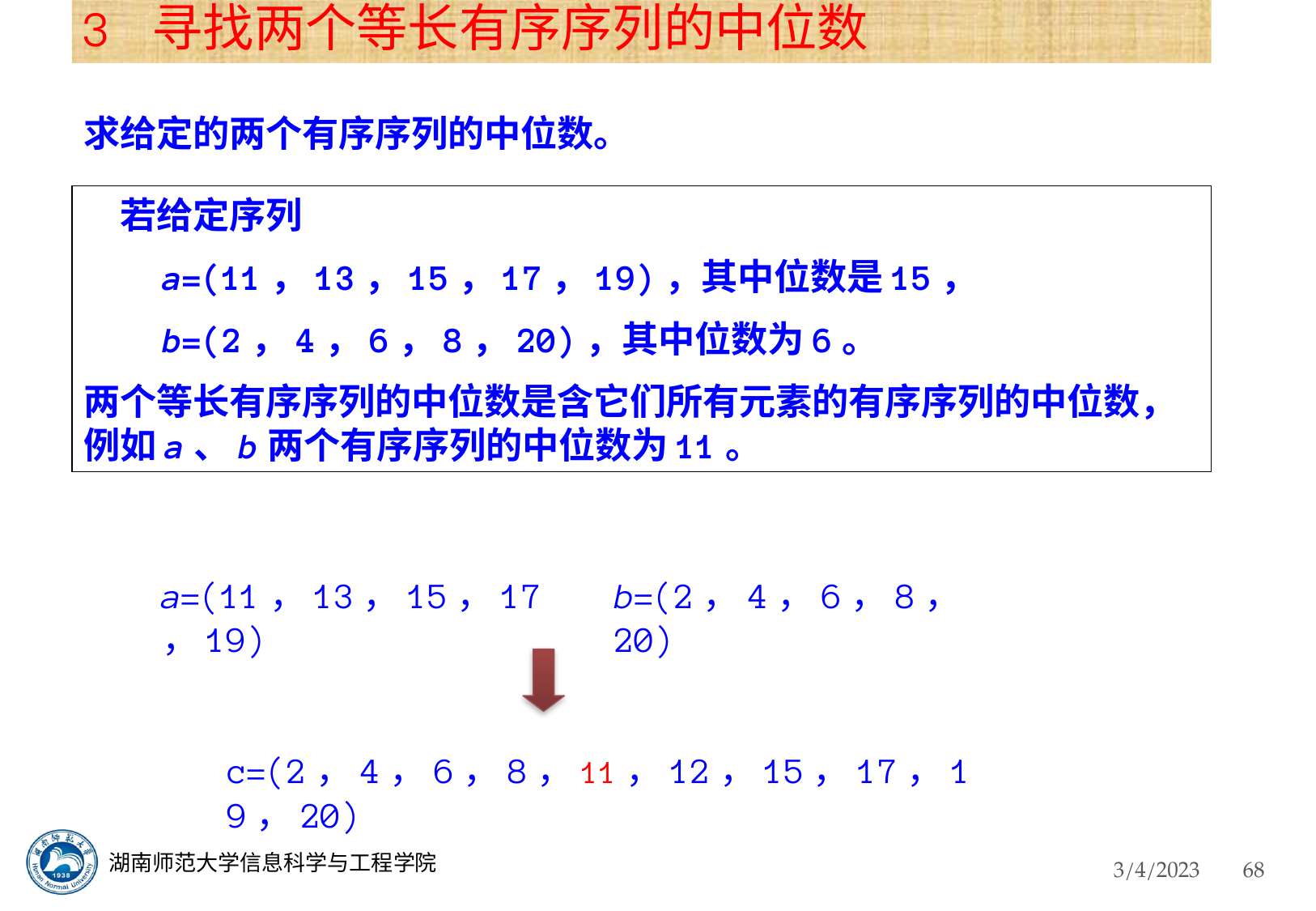

3 寻找两个等长有序序列的中位数
求给定的两个有序序列的中位数。
　若给定序列
    a=(11，13，15，17，19)，其中位数是15，
    b=(2，4，6，8，20)，其中位数为6。
两个等长有序序列的中位数是含它们所有元素的有序序列的中位数，例如a、b两个有序序列的中位数为11。
a=(11，13，15，17，19)
b=(2，4，6，8，20)

c=(2，4，6，8，11，12，15，17，19，20)
湖南师范大学信息科学与工程学院
3/4/2023
68